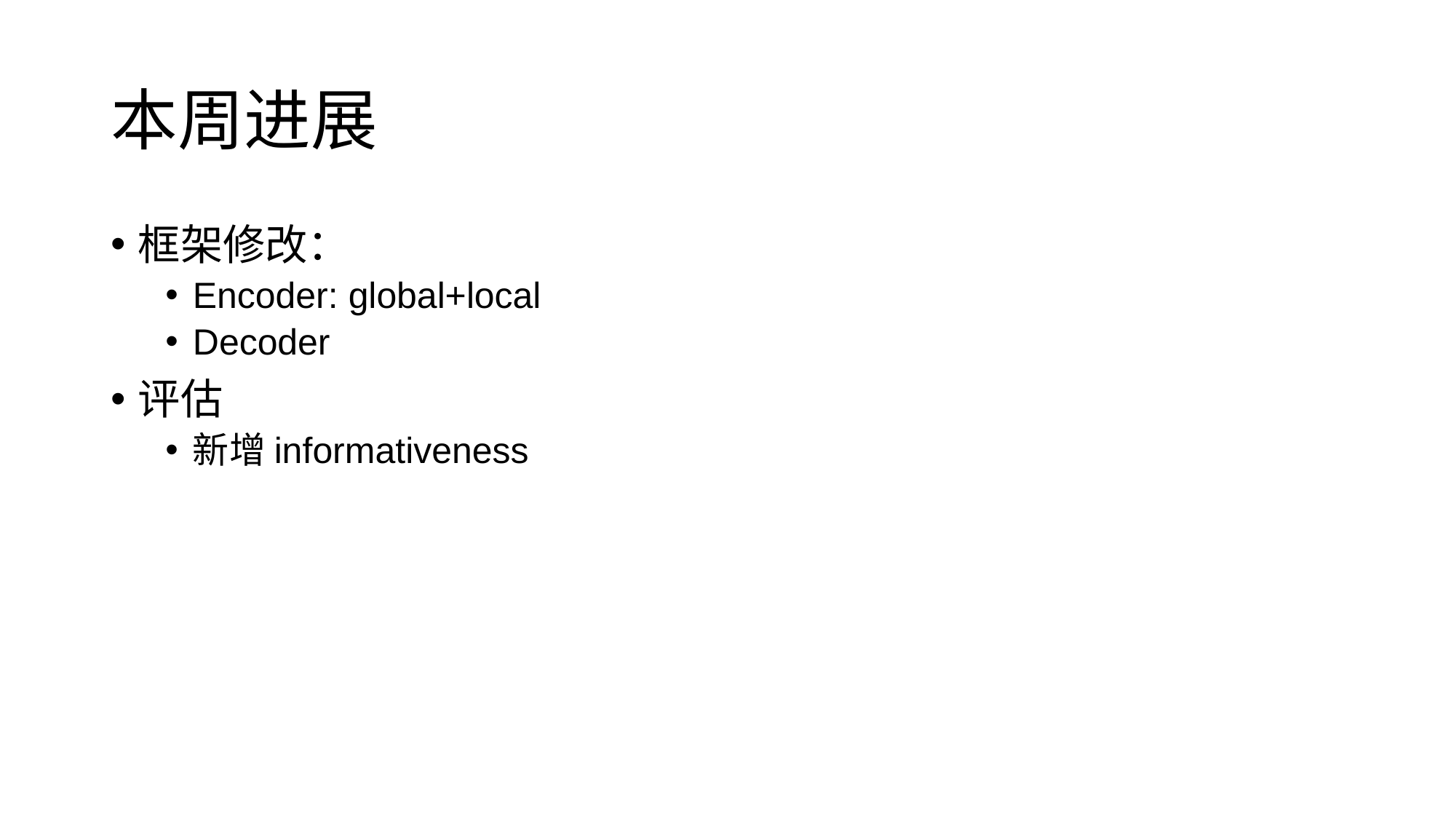

# 本周进展
框架修改：
Encoder: global+local
Decoder
评估
新增informativeness